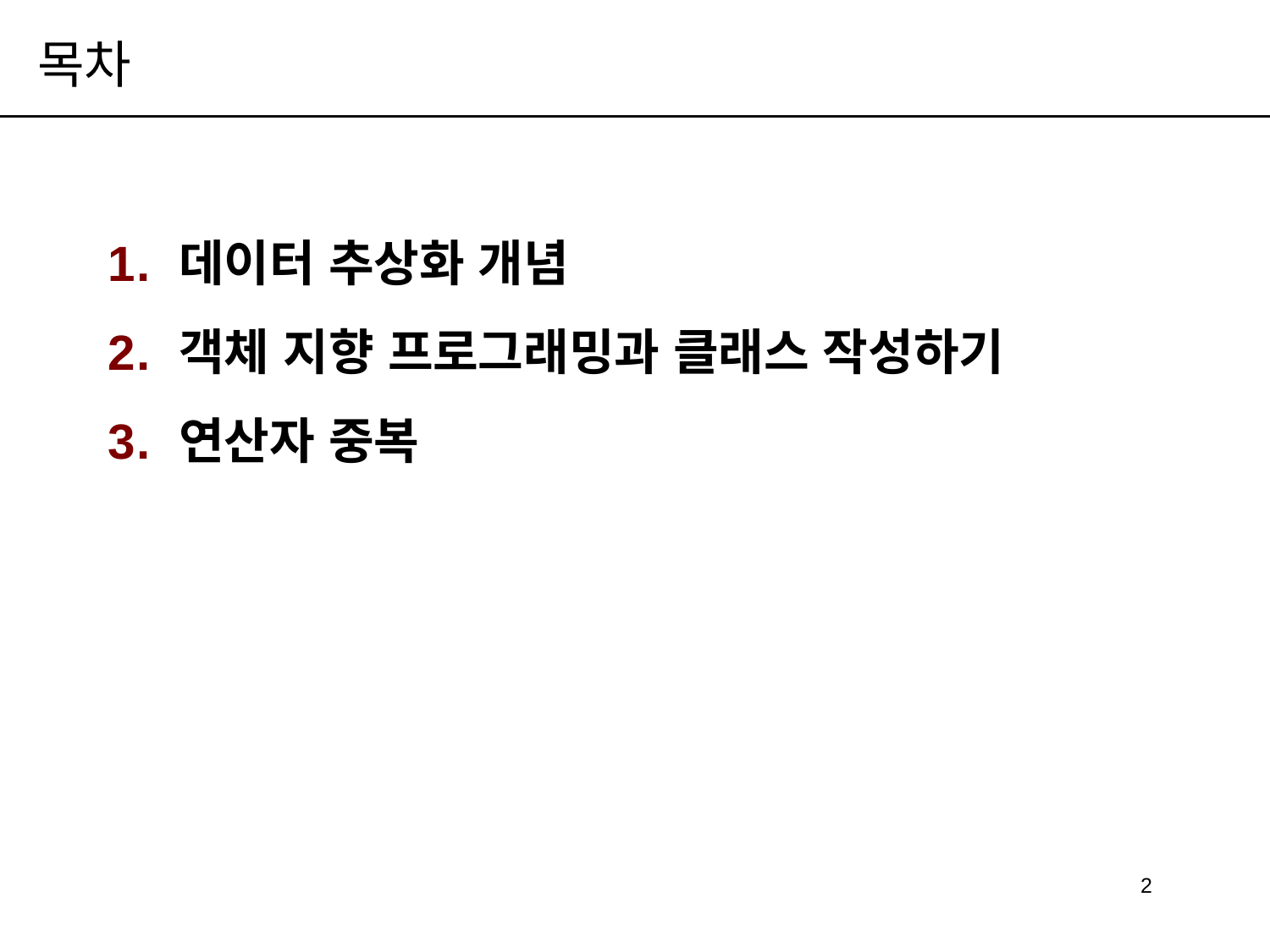

# 목차
데이터 추상화 개념
객체 지향 프로그래밍과 클래스 작성하기
연산자 중복
2